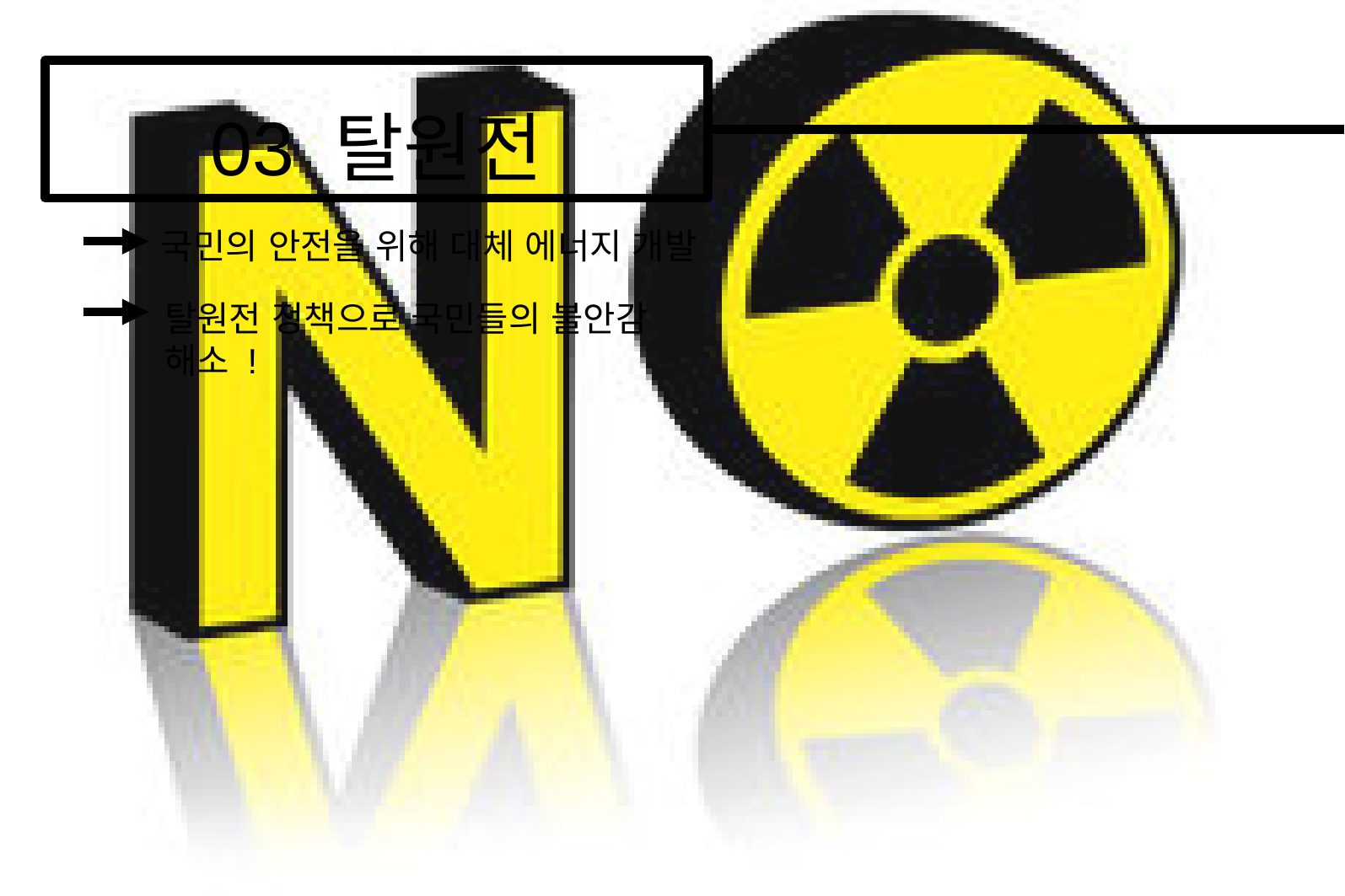

# 03 탈원전
국민의 안전을 위해 대체 에너지 개발
탈원전 정책으로 국민들의 불안감 해소 !